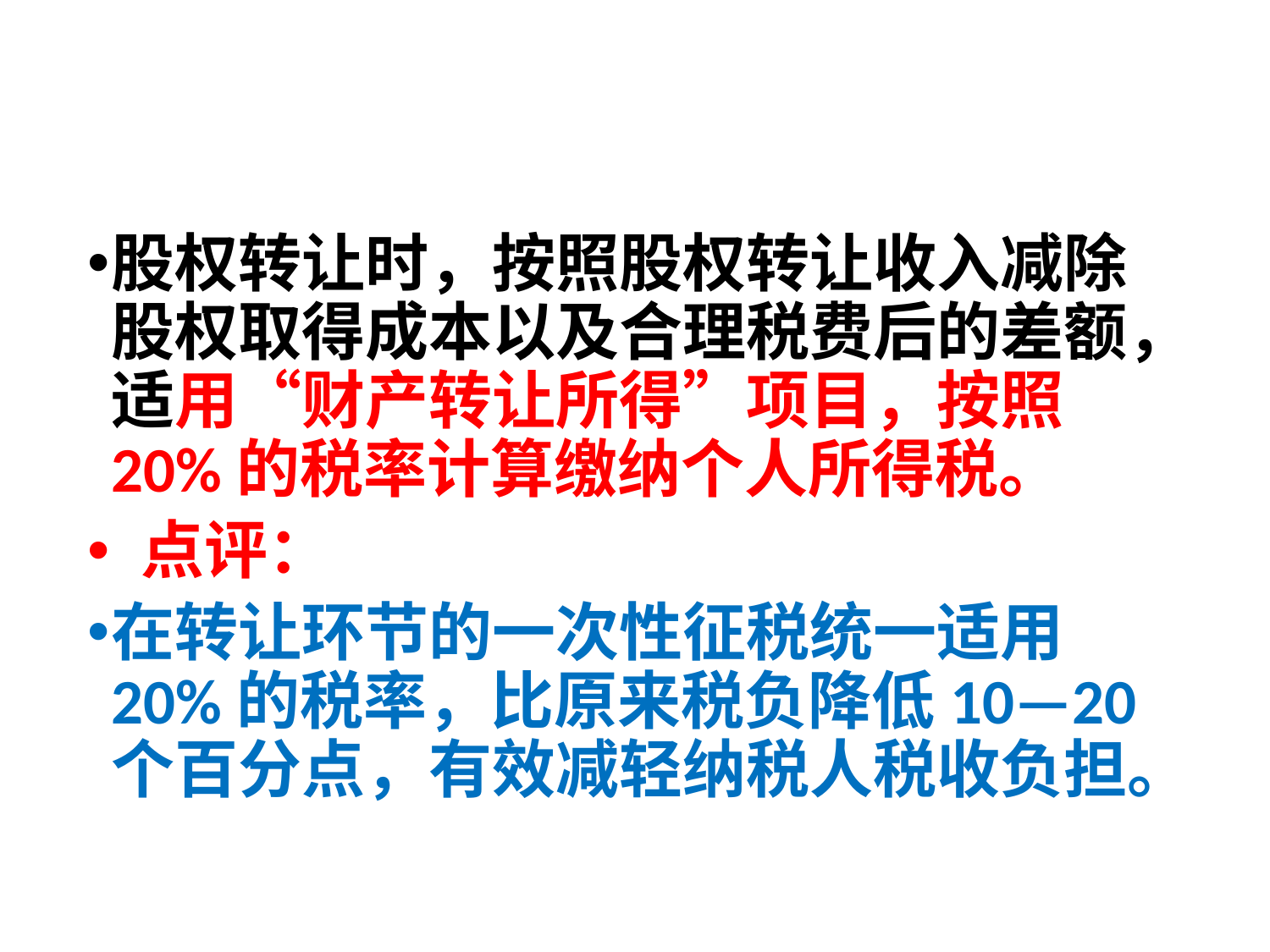

#
股权转让时，按照股权转让收入减除股权取得成本以及合理税费后的差额，适用“财产转让所得”项目，按照20%的税率计算缴纳个人所得税。
 点评：
在转让环节的一次性征税统一适用20%的税率，比原来税负降低10—20个百分点，有效减轻纳税人税收负担。